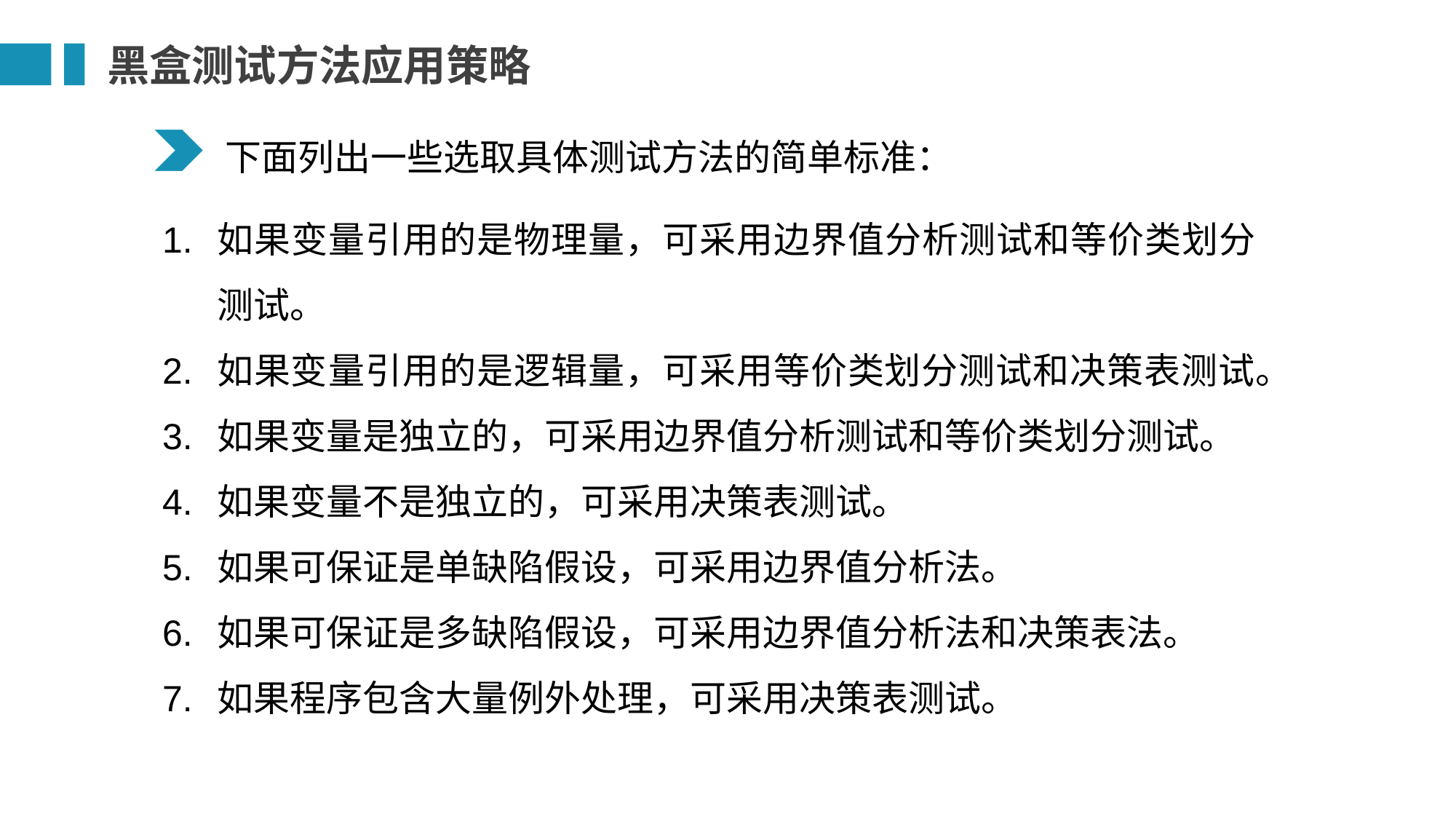

黑盒测试方法应用策略

下面列出一些选取具体测试方法的简单标准：

如果变量引用的是物理量，可采用边界值分析测试和等价类划分测试。
如果变量引用的是逻辑量，可采用等价类划分测试和决策表测试。
如果变量是独立的，可采用边界值分析测试和等价类划分测试。
如果变量不是独立的，可采用决策表测试。
如果可保证是单缺陷假设，可采用边界值分析法。
如果可保证是多缺陷假设，可采用边界值分析法和决策表法。
如果程序包含大量例外处理，可采用决策表测试。
153